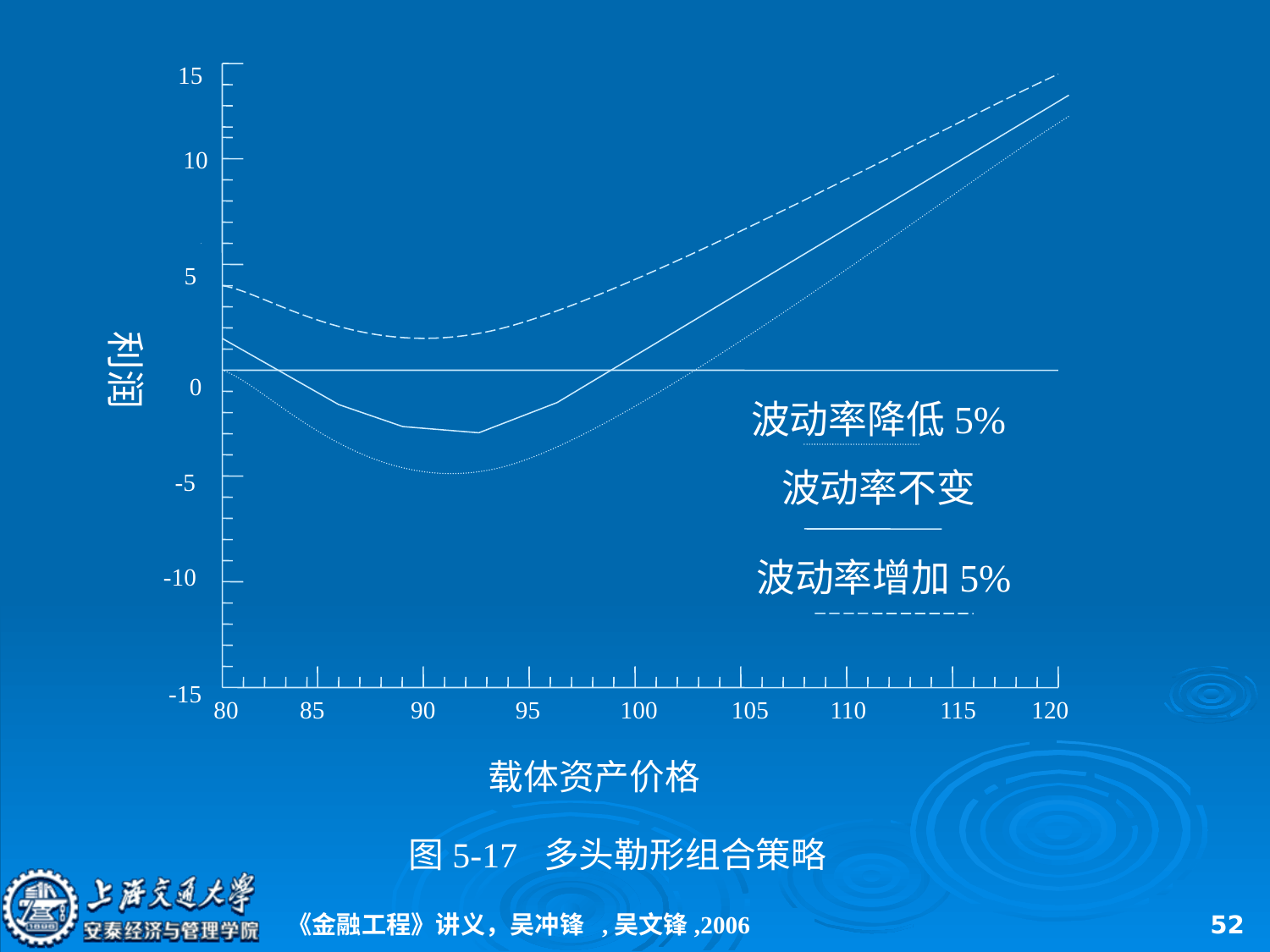

15

10

5

利润

0

波动率降低5%

波动率不变
-5

波动率增加5%
-10

-15

80          85              90             95             100            105          110            115         120

载体资产价格
图5-17  多头勒形组合策略